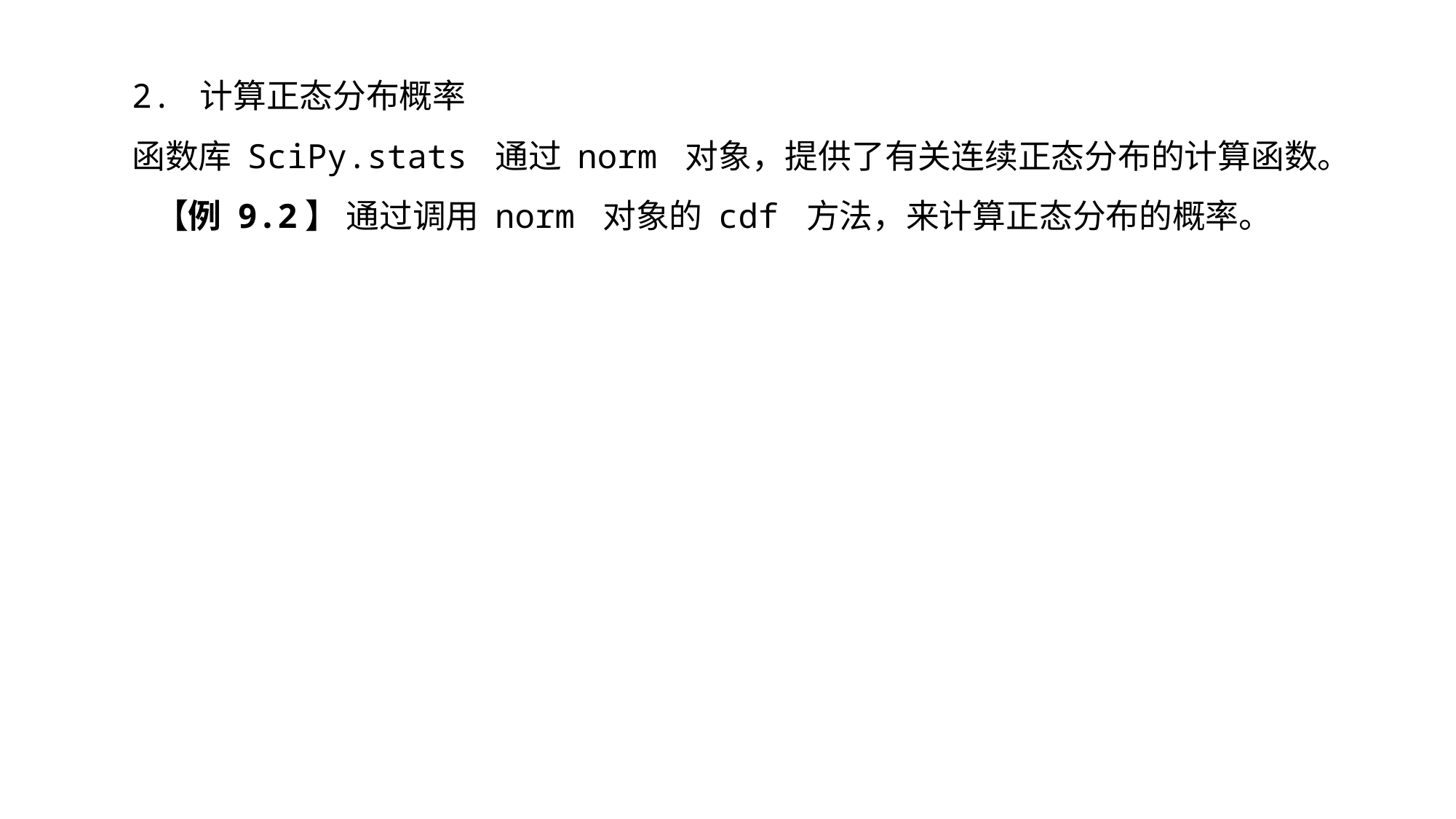

2. 计算正态分布概率
函数库 SciPy.stats 通过 norm 对象，提供了有关连续正态分布的计算函数。
  【例 9.2】 通过调用 norm 对象的 cdf 方法，来计算正态分布的概率。